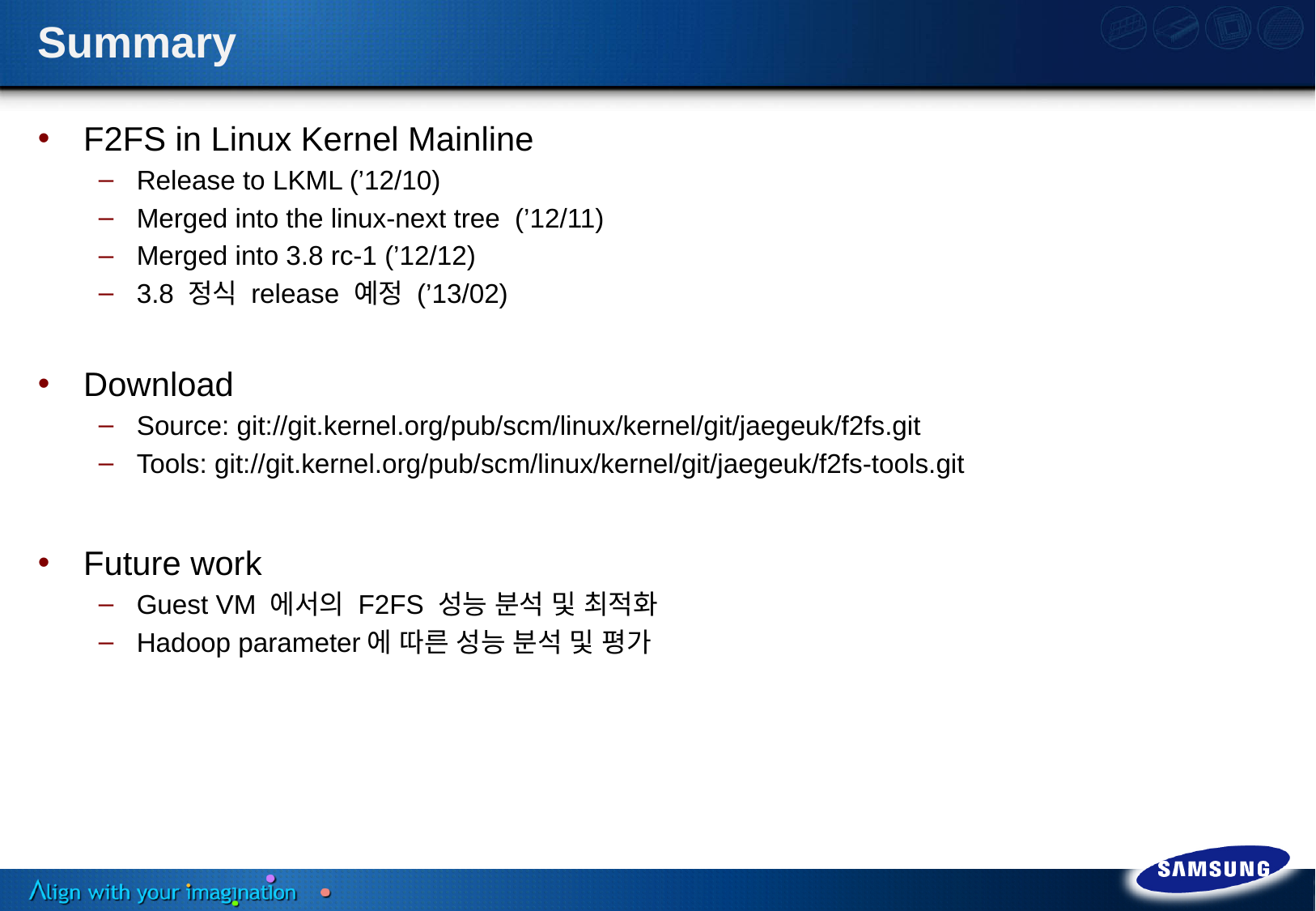

# Summary
F2FS in Linux Kernel Mainline
Release to LKML (’12/10)
Merged into the linux-next tree  (’12/11)
Merged into 3.8 rc-1 (’12/12)
3.8 정식 release 예정 (’13/02)

Download
Source: git://git.kernel.org/pub/scm/linux/kernel/git/jaegeuk/f2fs.git
Tools: git://git.kernel.org/pub/scm/linux/kernel/git/jaegeuk/f2fs-tools.git

Future work
Guest VM 에서의 F2FS 성능 분석 및 최적화
Hadoop parameter에 따른 성능 분석 및 평가